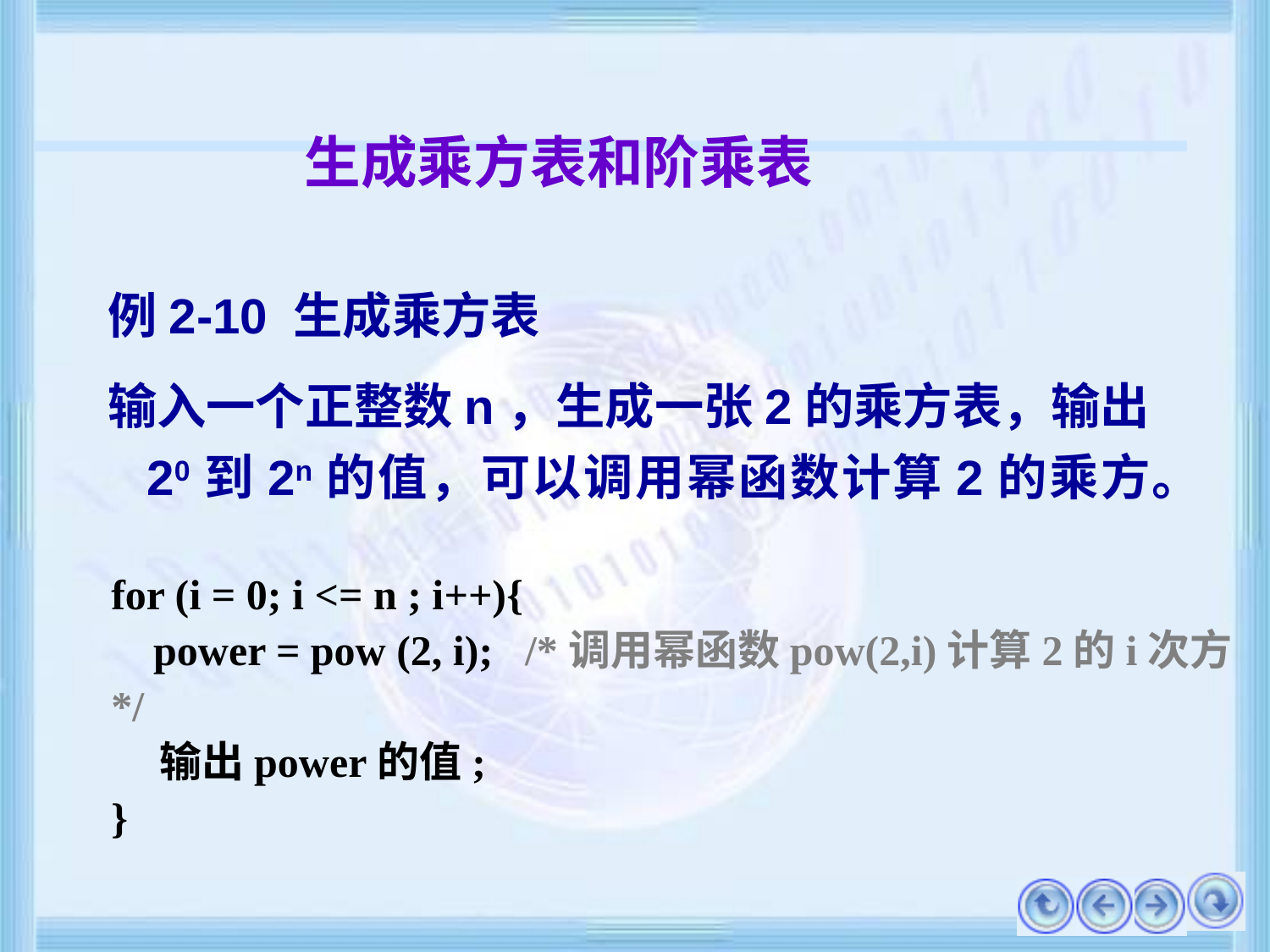

# 生成乘方表和阶乘表
例2-10 生成乘方表
输入一个正整数n，生成一张2的乘方表，输出20到2n的值，可以调用幂函数计算2的乘方。
for (i = 0; i <= n ; i++){
    power = pow (2, i);   /*调用幂函数pow(2,i)计算2的i次方*/
    输出power的值;
}